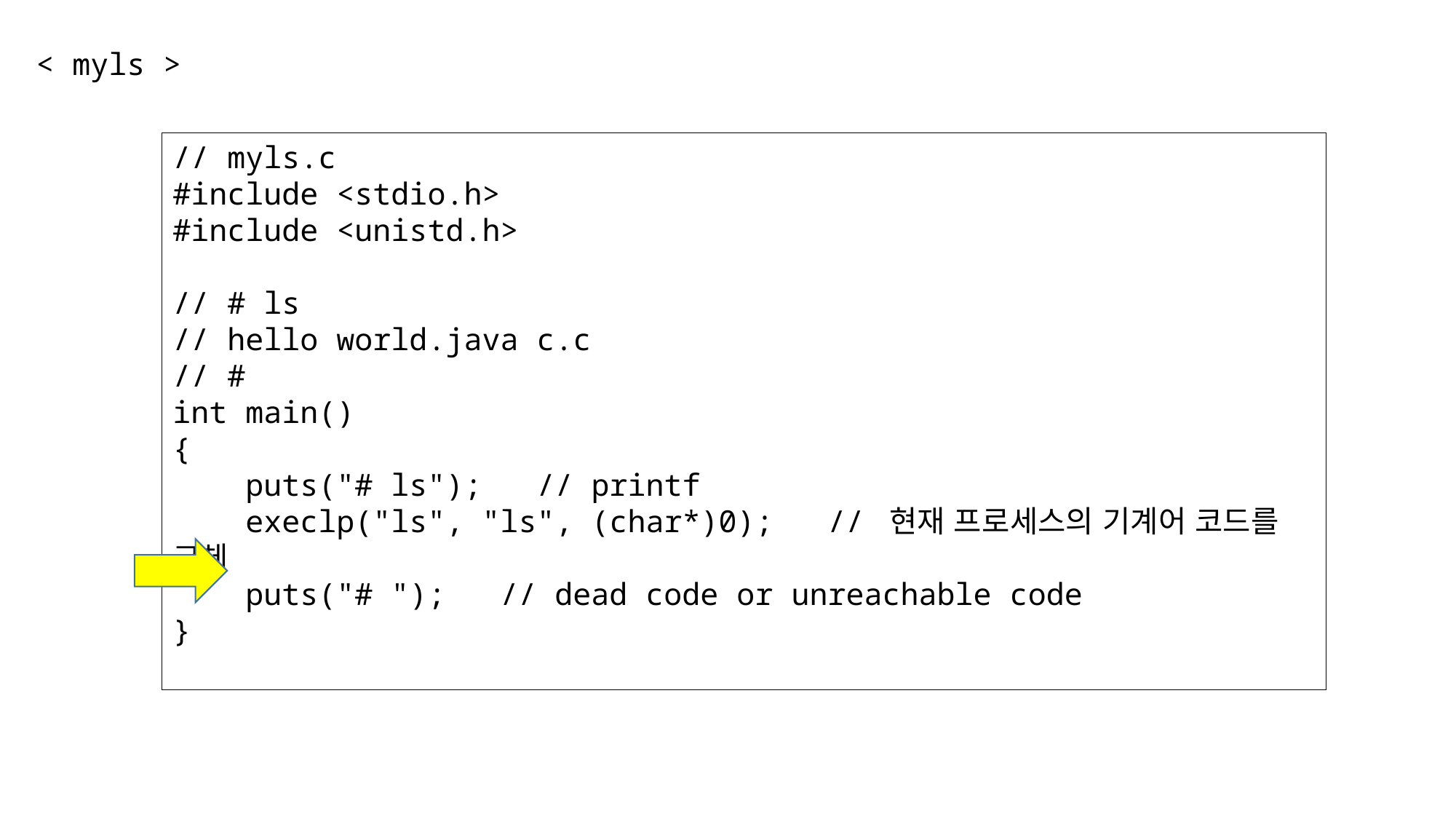

< myls >
// myls.c
#include <stdio.h>
#include <unistd.h>

// # ls
// hello world.java c.c
// #
int main()
{
    puts("# ls");   // printf
    execlp("ls", "ls", (char*)0);	// 현재 프로세스의 기계어 코드를 교체
    puts("# ");	// dead code or unreachable code
}